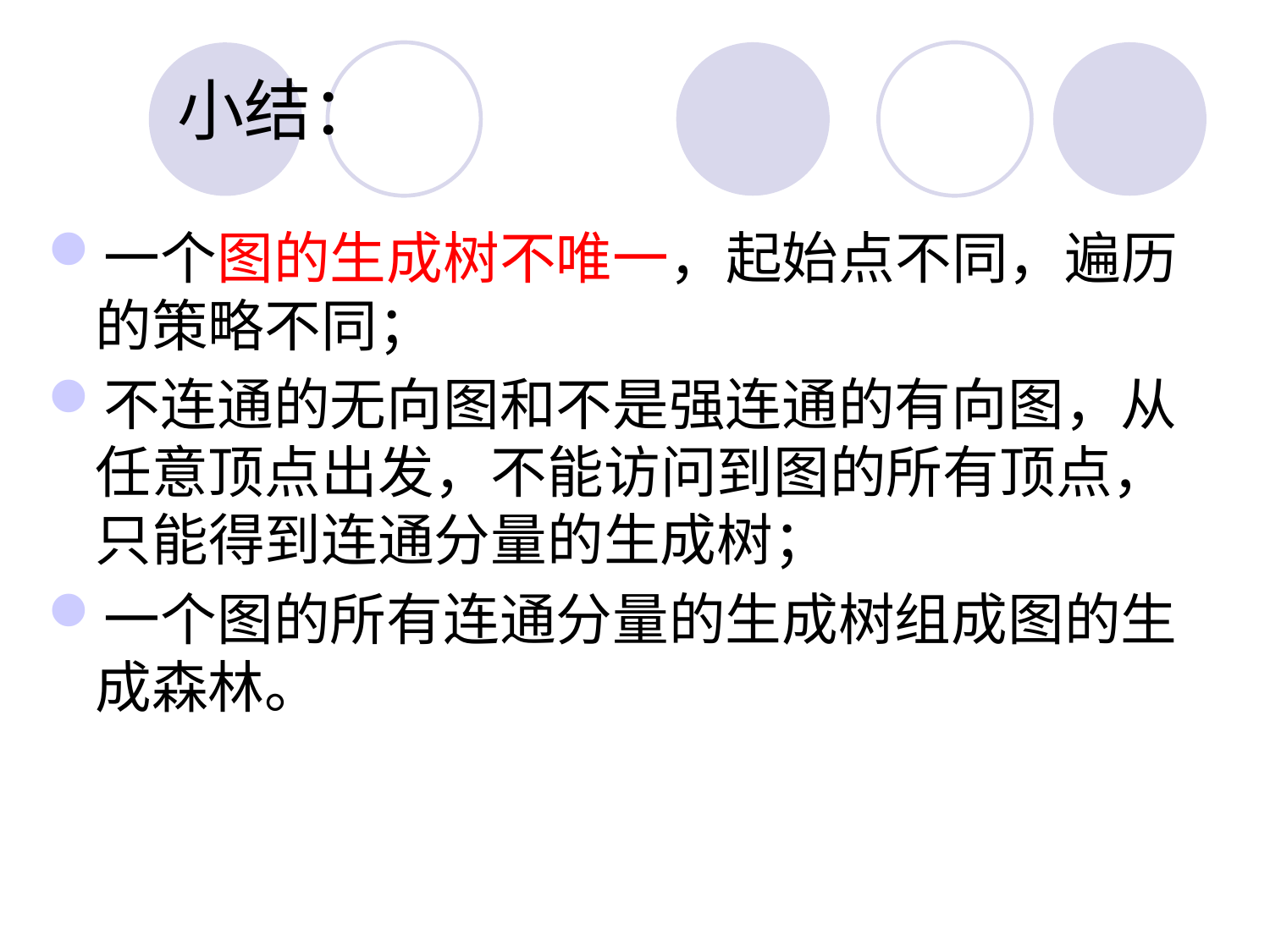

小结：
55

一个图的生成树不唯一，起始点不同，遍历的策略不同；
不连通的无向图和不是强连通的有向图，从任意顶点出发，不能访问到图的所有顶点，只能得到连通分量的生成树；
一个图的所有连通分量的生成树组成图的生成森林。